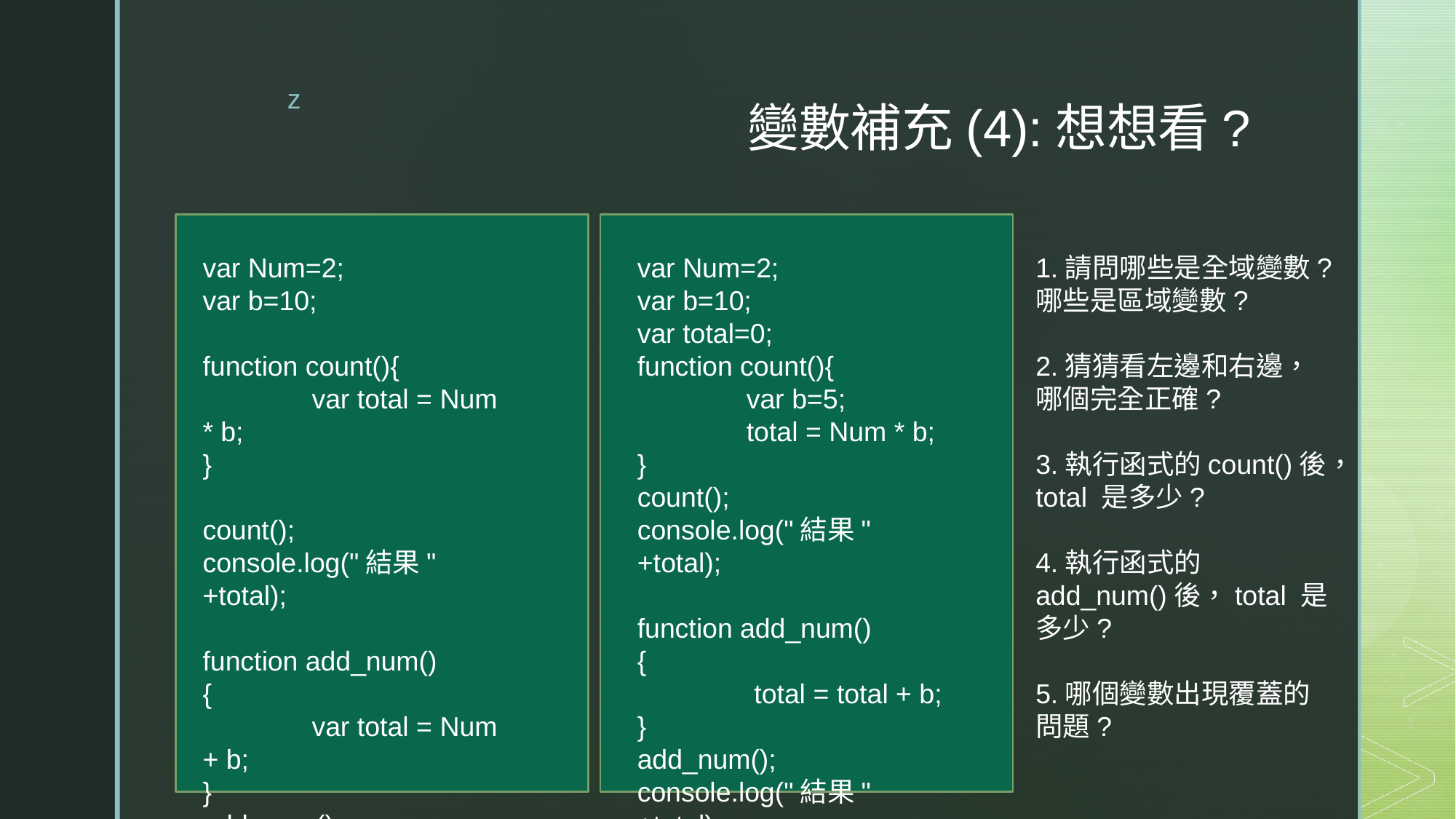

# 變數補充(4):想想看?

var Num=2;
var b=10;

function count(){
	var total = Num * b;
}

count();
console.log("結果" +total);

function add_num()
{
	var total = Num + b;
}
add_num();
console.log("結果" +total);

var Num=2;
var b=10;
var total=0;
function count(){
	var b=5;
	total = Num * b;
}
count();
console.log("結果" +total);

function add_num()
{
	 total = total + b;
}
add_num();
console.log("結果" +total);

1.請問哪些是全域變數?
哪些是區域變數?

2.猜猜看左邊和右邊，哪個完全正確?

3.執行函式的count()後，
total 是多少?

4.執行函式的add_num()後，total 是多少?

5.哪個變數出現覆蓋的問題?